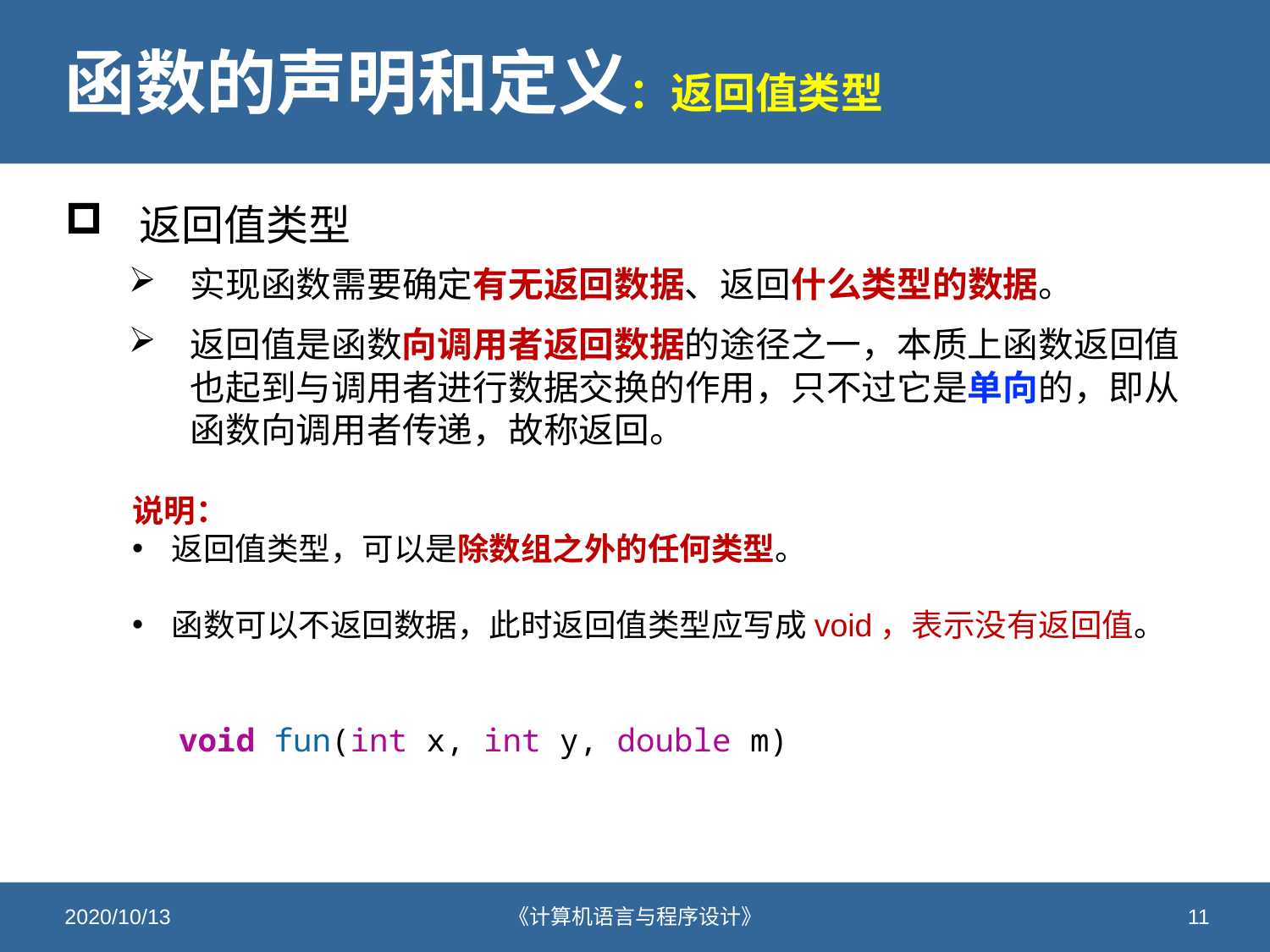

# 函数的声明和定义：返回值类型
返回值类型
实现函数需要确定有无返回数据、返回什么类型的数据。
返回值是函数向调用者返回数据的途径之一，本质上函数返回值也起到与调用者进行数据交换的作用，只不过它是单向的，即从函数向调用者传递，故称返回。
说明：
返回值类型，可以是除数组之外的任何类型。

函数可以不返回数据，此时返回值类型应写成void，表示没有返回值。
void fun(int x, int y, double m)
2020/10/13
《计算机语言与程序设计》
11